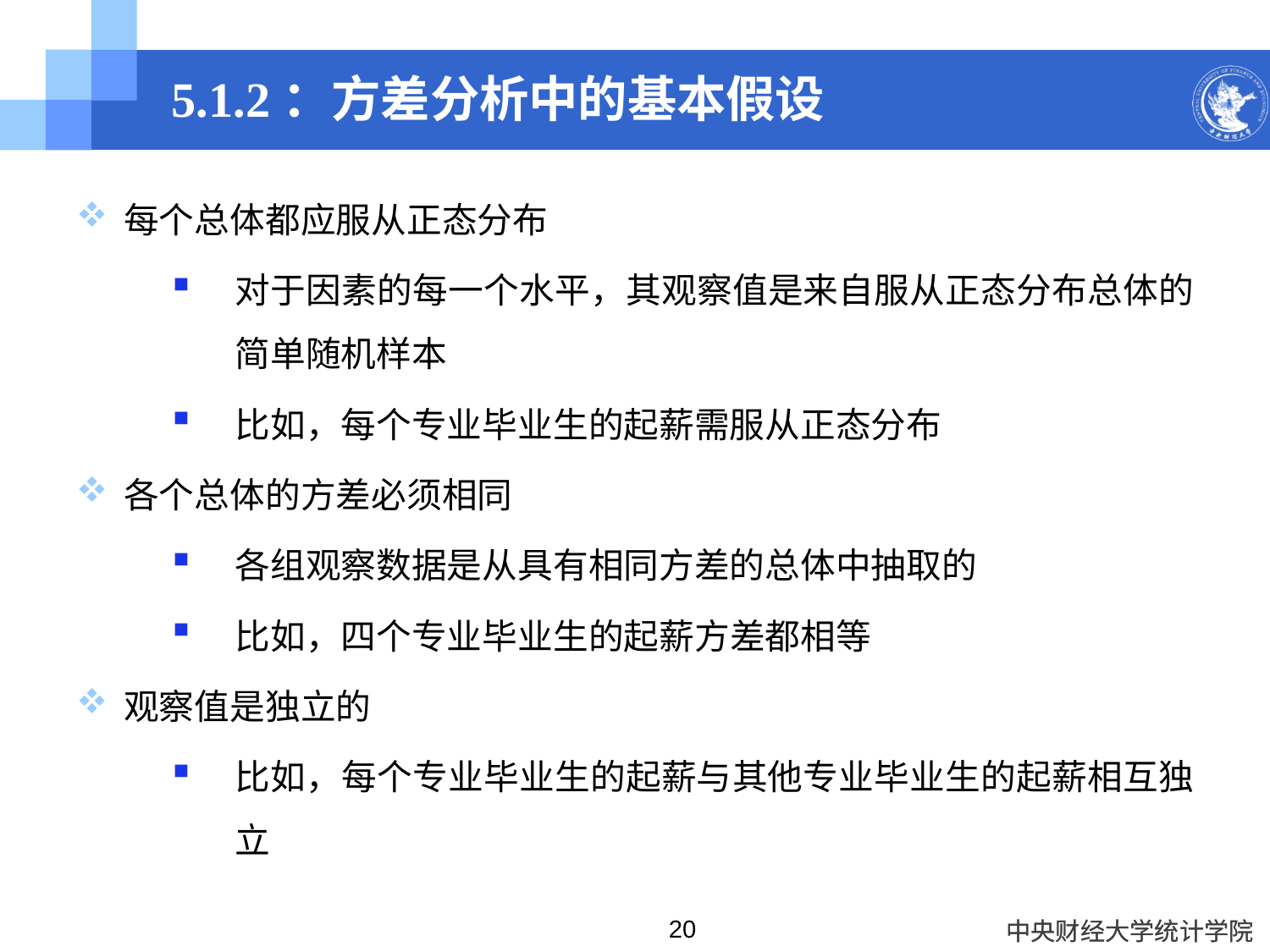

# 5.1.2：方差分析中的基本假设
每个总体都应服从正态分布
对于因素的每一个水平，其观察值是来自服从正态分布总体的简单随机样本
比如，每个专业毕业生的起薪需服从正态分布
各个总体的方差必须相同
各组观察数据是从具有相同方差的总体中抽取的
比如，四个专业毕业生的起薪方差都相等
观察值是独立的
比如，每个专业毕业生的起薪与其他专业毕业生的起薪相互独立

20